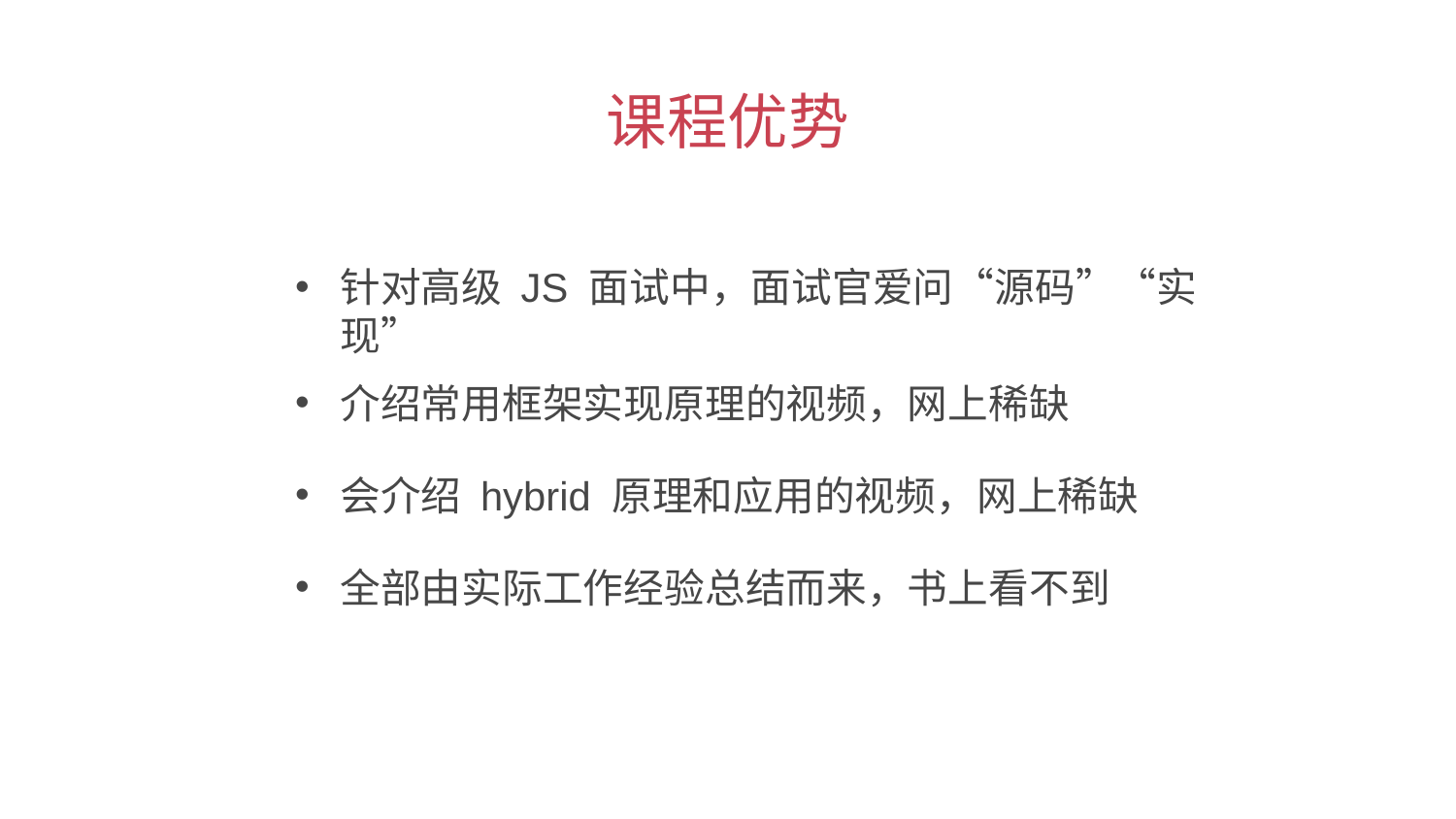

课程优势
针对高级 JS 面试中，面试官爱问“源码”“实现”
介绍常用框架实现原理的视频，网上稀缺
会介绍 hybrid 原理和应用的视频，网上稀缺
全部由实际工作经验总结而来，书上看不到